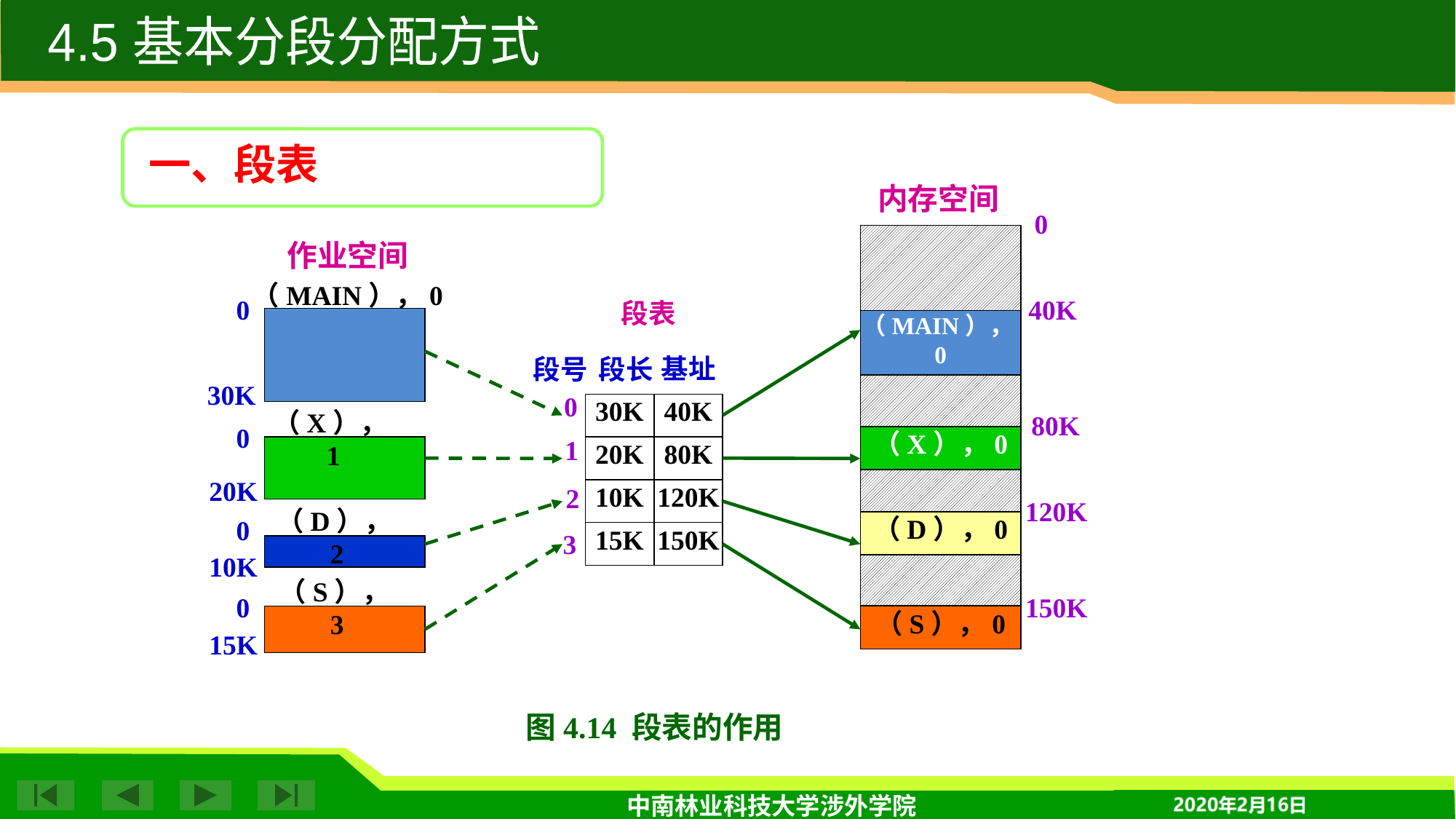

4.5 基本分段分配方式

一、段表
内存空间
0

作业空间
（MAIN），0
0
40K
段表

（MAIN），0

基址
段号
段长

30K

0
30K
40K
（X），1
80K
0
（X），0
1

20K
80K

20K

2
10K
120K
120K
（D），2

0
（D），0
3
15K
150K

10K

（S），3
0
150K

（S），0
15K
图4.14 段表的作用